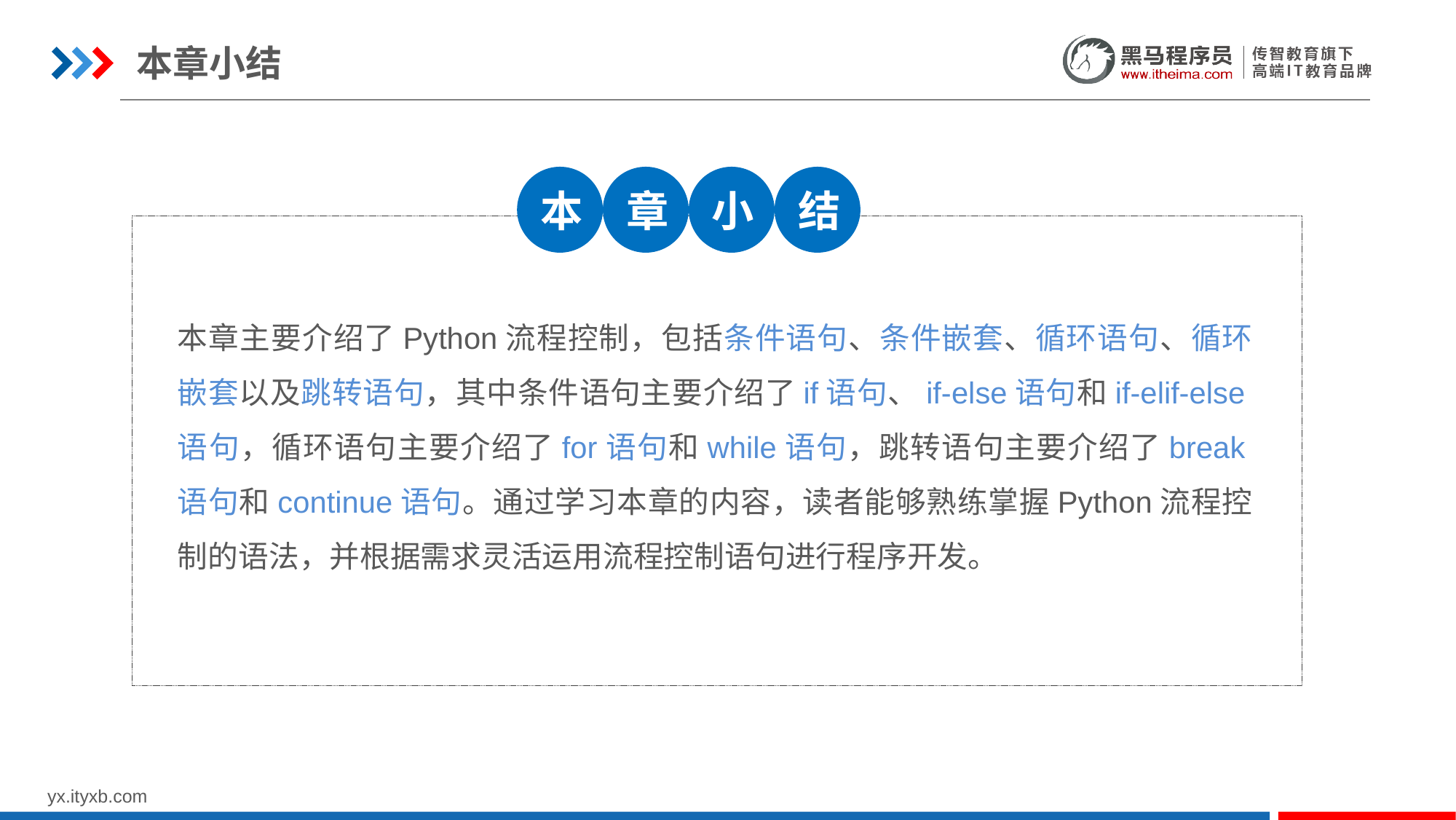

本章小结
本
章
小
结

本章主要介绍了Python流程控制，包括条件语句、条件嵌套、循环语句、循环嵌套以及跳转语句，其中条件语句主要介绍了if语句、if-else语句和if-elif-else语句，循环语句主要介绍了for语句和while语句，跳转语句主要介绍了break语句和continue语句。通过学习本章的内容，读者能够熟练掌握Python流程控制的语法，并根据需求灵活运用流程控制语句进行程序开发。